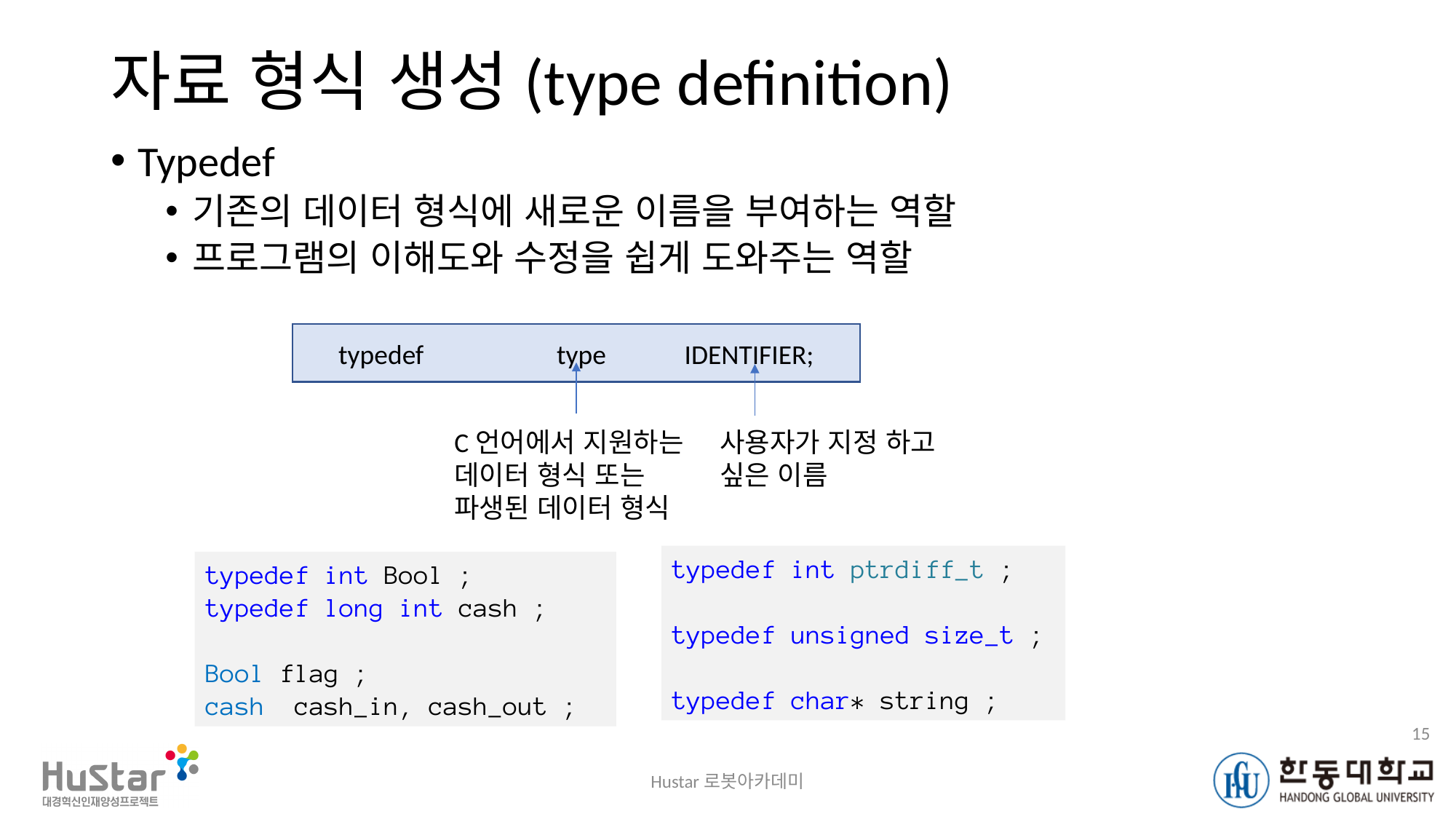

# 자료 형식 생성(type definition)
Typedef
기존의 데이터 형식에 새로운 이름을 부여하는 역할
프로그램의 이해도와 수정을 쉽게 도와주는 역할

typedef	   	type 	   IDENTIFIER;
C언어에서 지원하는 데이터 형식 또는 파생된 데이터 형식
사용자가 지정 하고 싶은 이름
typedef int ptrdiff_t ;
typedef unsigned size_t ;
typedef char* string ;
typedef int Bool ;
typedef long int cash ;
Bool flag ;
cash  cash_in, cash_out ;
15
Hustar로봇아카데미